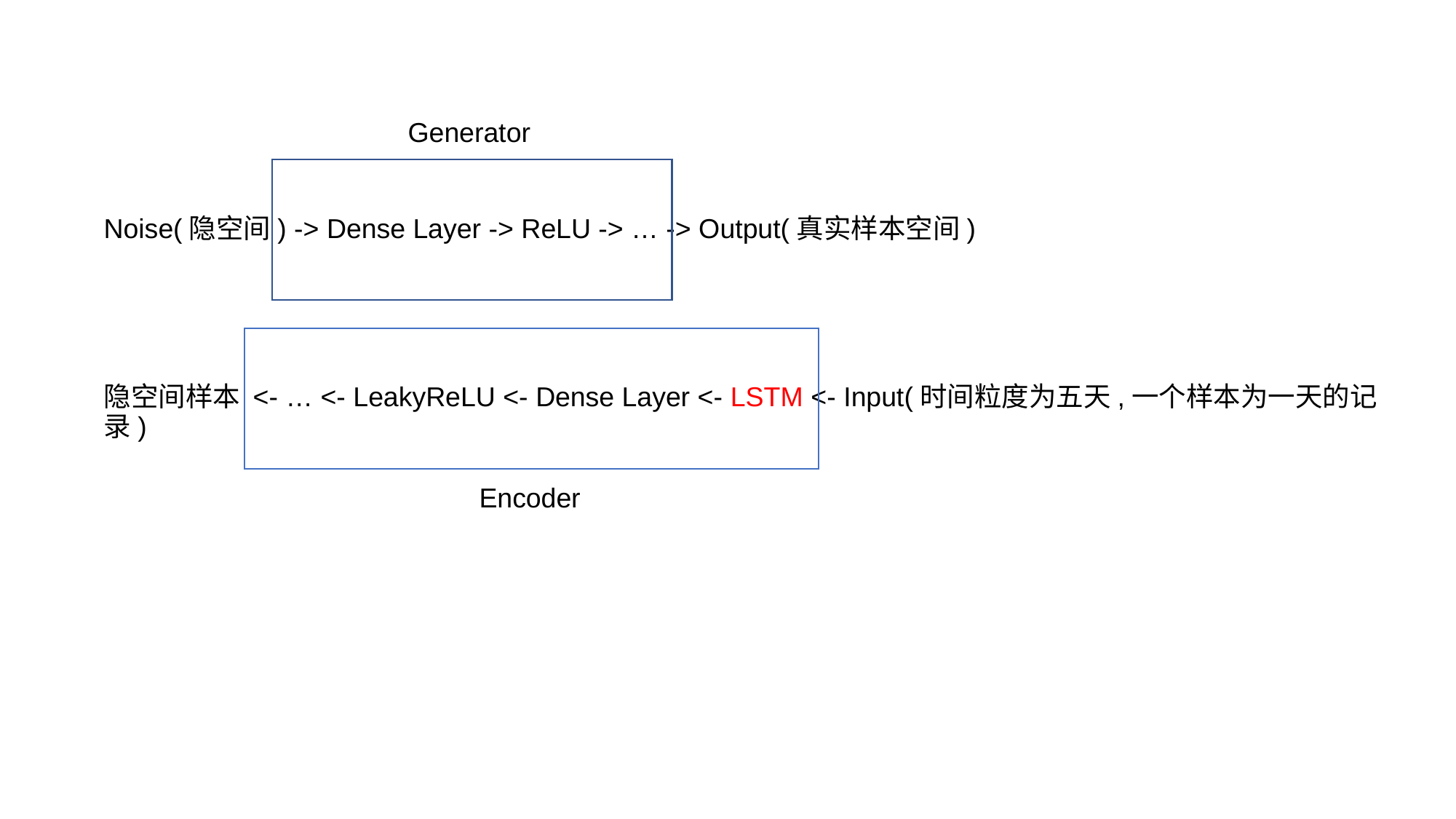

Generator

Noise(隐空间) -> Dense Layer -> ReLU -> … -> Output(真实样本空间)

隐空间样本 <- … <- LeakyReLU <- Dense Layer <- LSTM <- Input(时间粒度为五天,一个样本为一天的记录)

Encoder